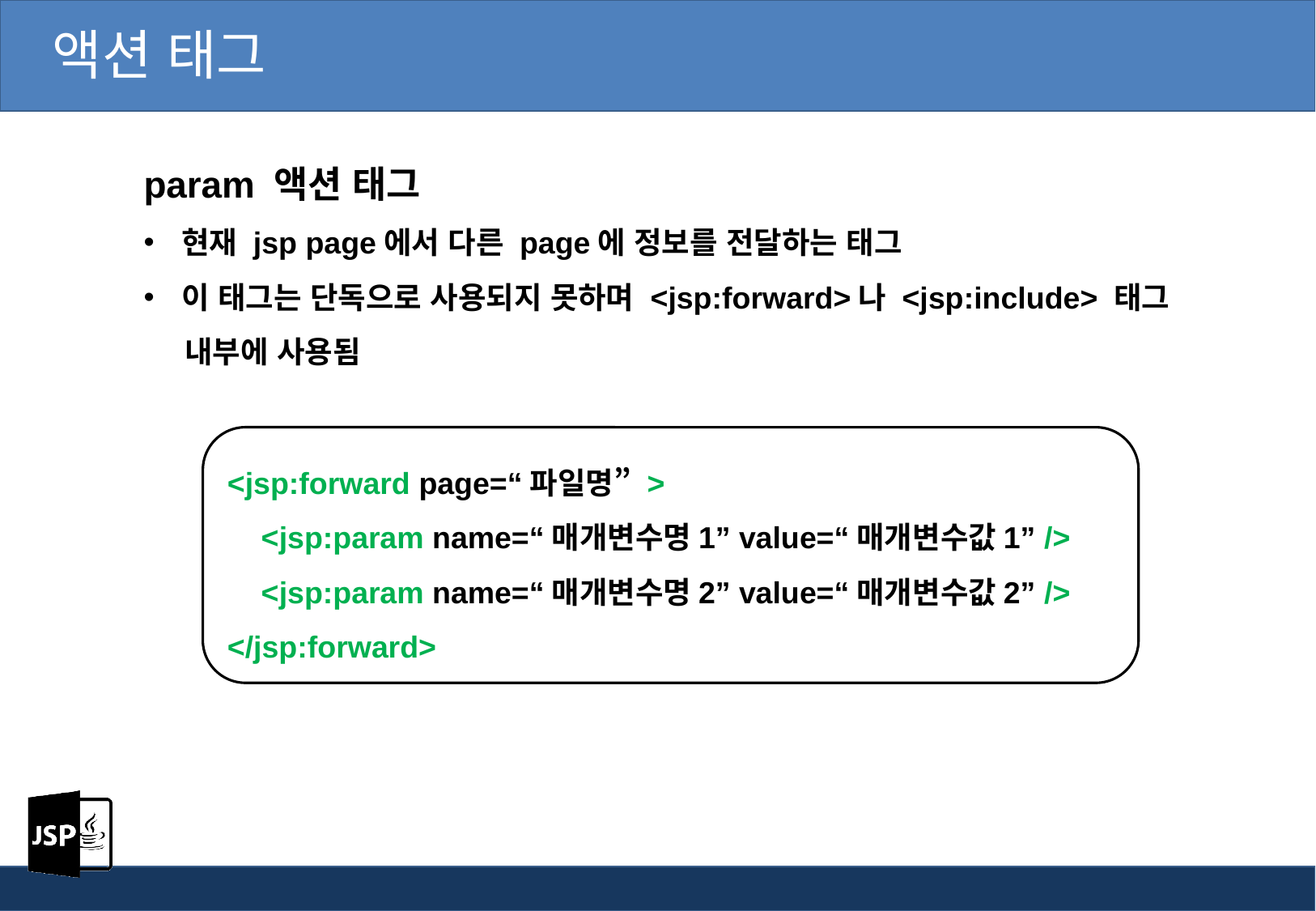

액션 태그
param 액션 태그
현재 jsp page에서 다른 page에 정보를 전달하는 태그
이 태그는 단독으로 사용되지 못하며 <jsp:forward>나 <jsp:include> 태그
    내부에 사용됨
<jsp:forward page=“파일명” >
    <jsp:param name=“매개변수명1” value=“매개변수값1” />
    <jsp:param name=“매개변수명2” value=“매개변수값2” />
</jsp:forward>